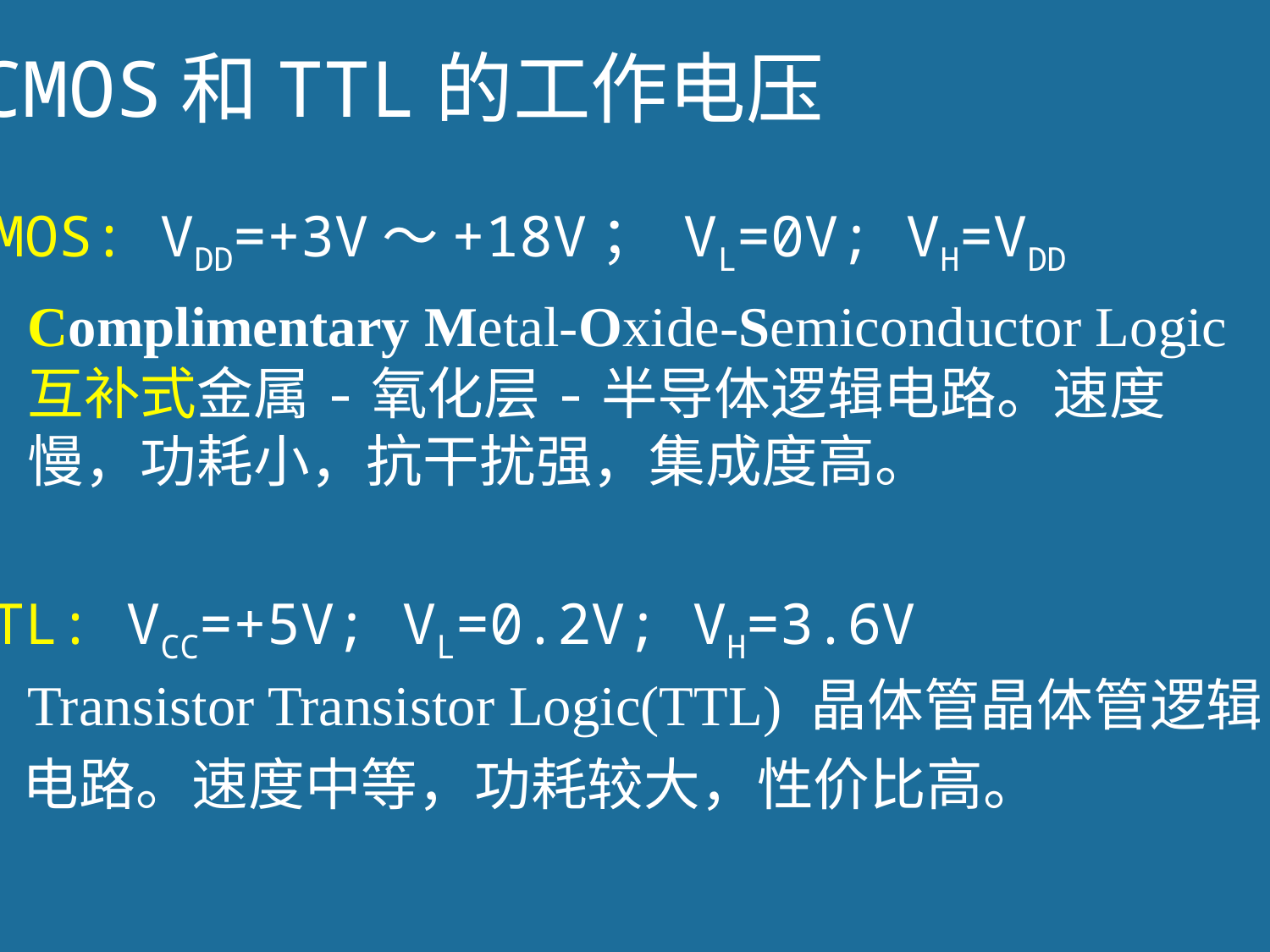

CMOS和TTL的工作电压
CMOS: VDD=+3V～+18V； VL=0V; VH=VDD
Complimentary Metal-Oxide-Semiconductor Logic互补式金属-氧化层-半导体逻辑电路。速度慢，功耗小，抗干扰强，集成度高。
TTL: VCC=+5V; VL=0.2V; VH=3.6V
Transistor Transistor Logic(TTL) 晶体管晶体管逻辑
电路。速度中等，功耗较大，性价比高。
4